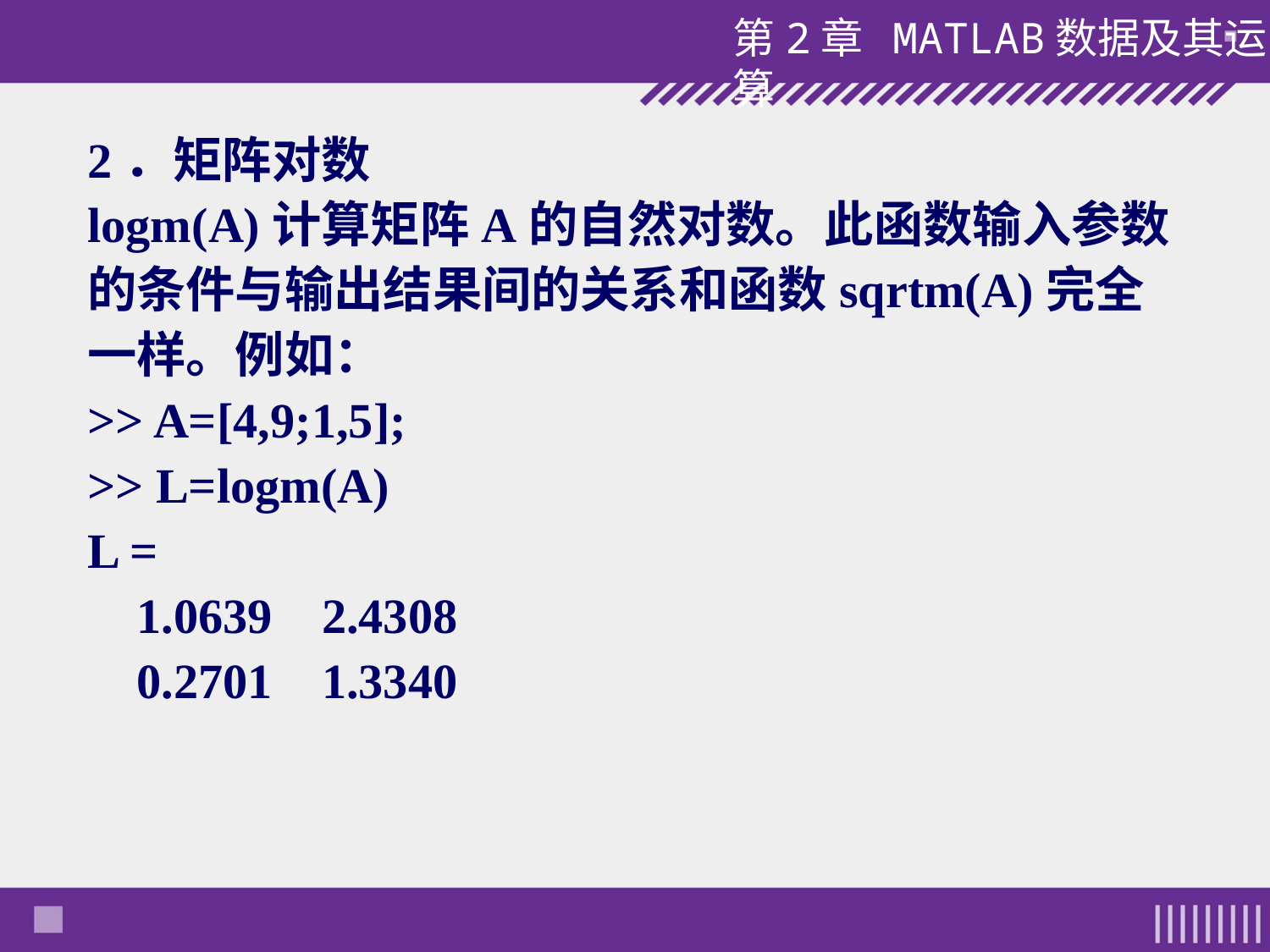

2．矩阵对数
logm(A)计算矩阵A的自然对数。此函数输入参数的条件与输出结果间的关系和函数sqrtm(A)完全一样。例如：
>> A=[4,9;1,5];
>> L=logm(A)
L =
    1.0639    2.4308
    0.2701    1.3340